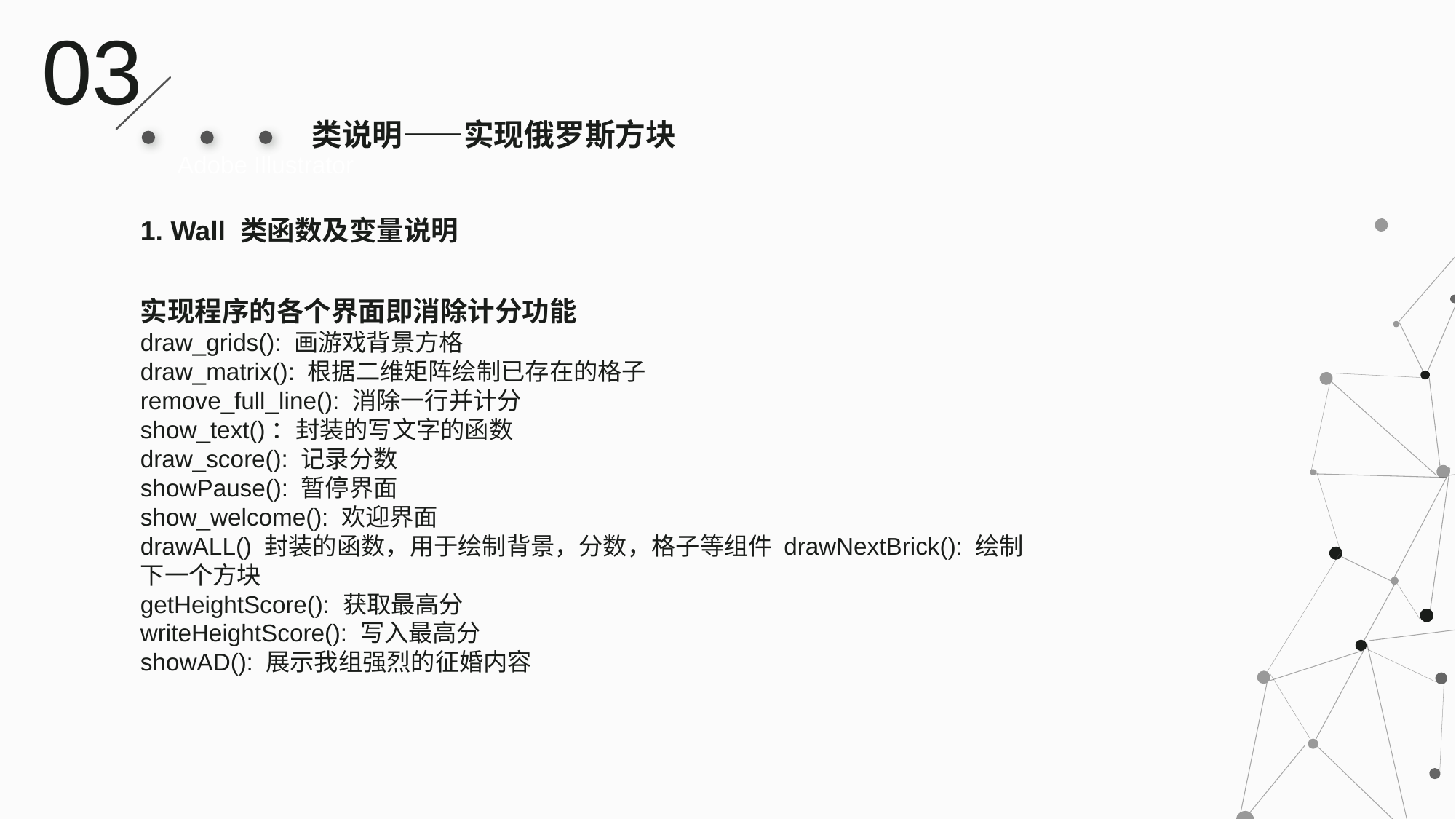

03
类说明——实现俄罗斯方块

Adobe Illustrator
1. Wall 类函数及变量说明

实现程序的各个界面即消除计分功能
draw_grids(): 画游戏背景方格
draw_matrix(): 根据二维矩阵绘制已存在的格子
remove_full_line(): 消除一行并计分
show_text()：封装的写文字的函数
draw_score(): 记录分数
showPause(): 暂停界面
show_welcome(): 欢迎界面
drawALL() 封装的函数，用于绘制背景，分数，格子等组件 drawNextBrick(): 绘制下一个方块
getHeightScore(): 获取最高分
writeHeightScore(): 写入最高分
showAD(): 展示我组强烈的征婚内容